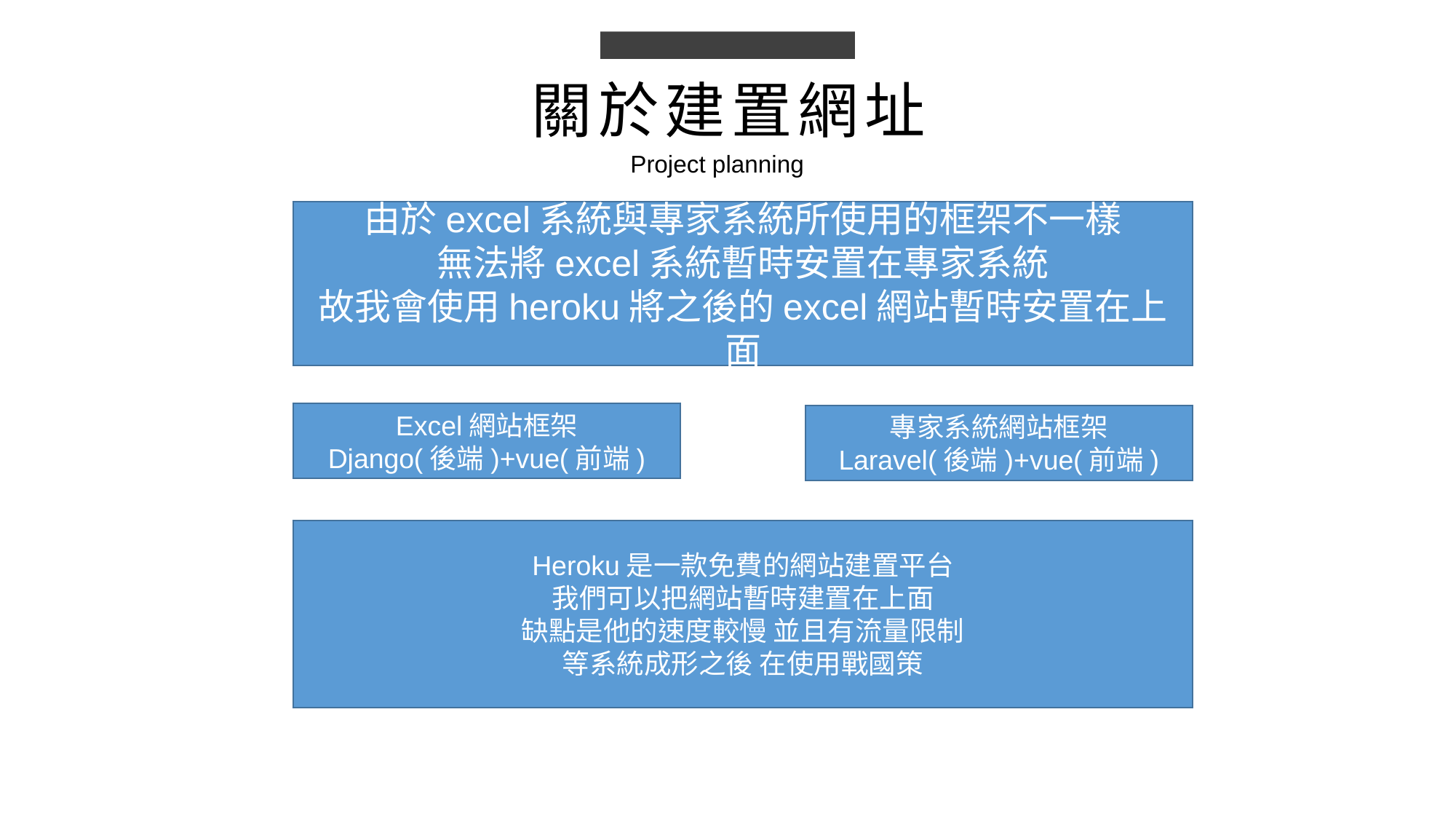

關於建置網址
Project planning
由於excel系統與專家系統所使用的框架不一樣
無法將excel系統暫時安置在專家系統
故我會使用heroku將之後的excel網站暫時安置在上面
Excel網站框架
Django(後端)+vue(前端)
專家系統網站框架
Laravel(後端)+vue(前端)
Heroku是一款免費的網站建置平台
我們可以把網站暫時建置在上面
缺點是他的速度較慢 並且有流量限制
等系統成形之後 在使用戰國策